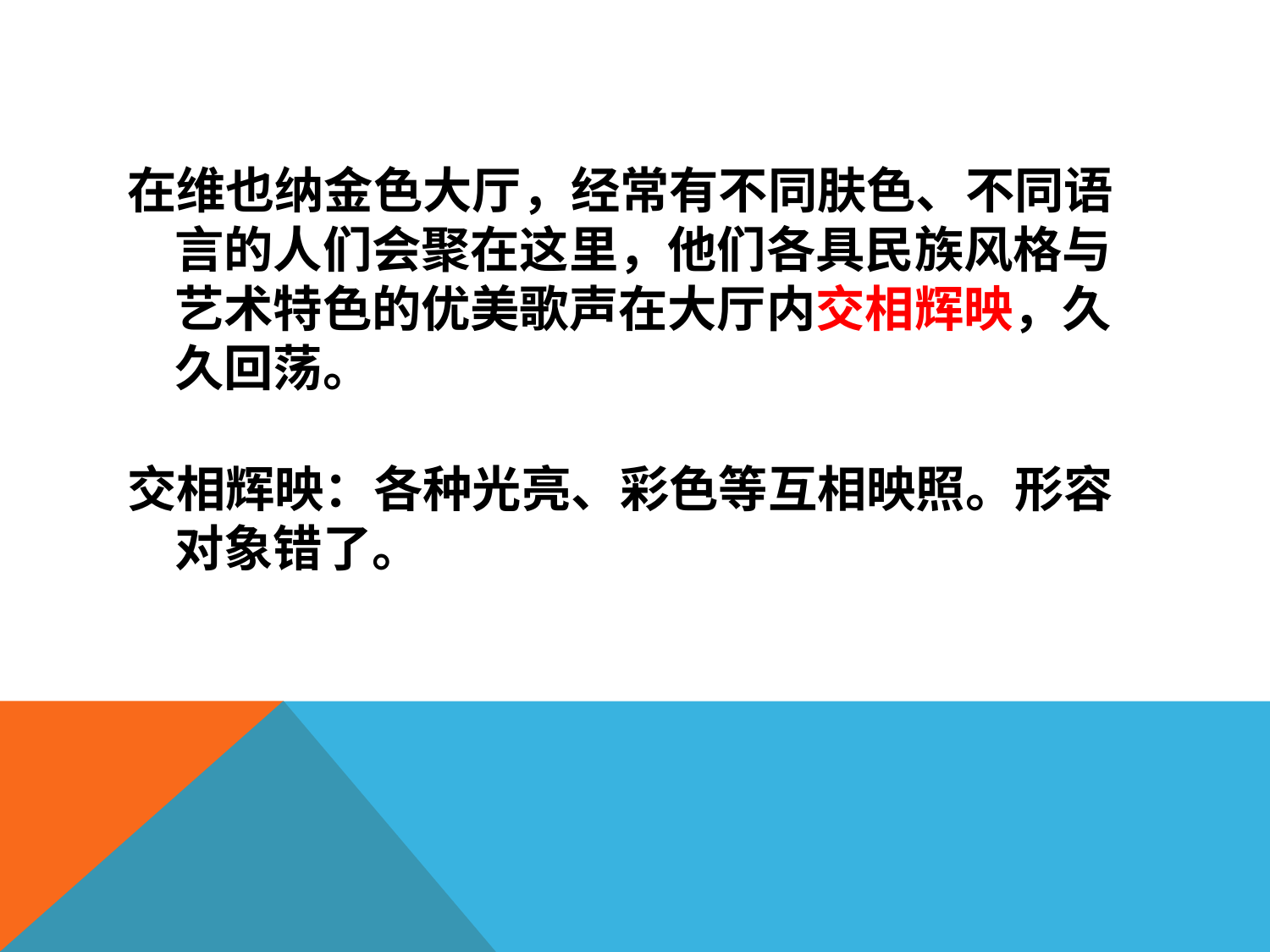

#
在维也纳金色大厅，经常有不同肤色、不同语言的人们会聚在这里，他们各具民族风格与艺术特色的优美歌声在大厅内交相辉映，久久回荡。

交相辉映：各种光亮、彩色等互相映照。形容对象错了。